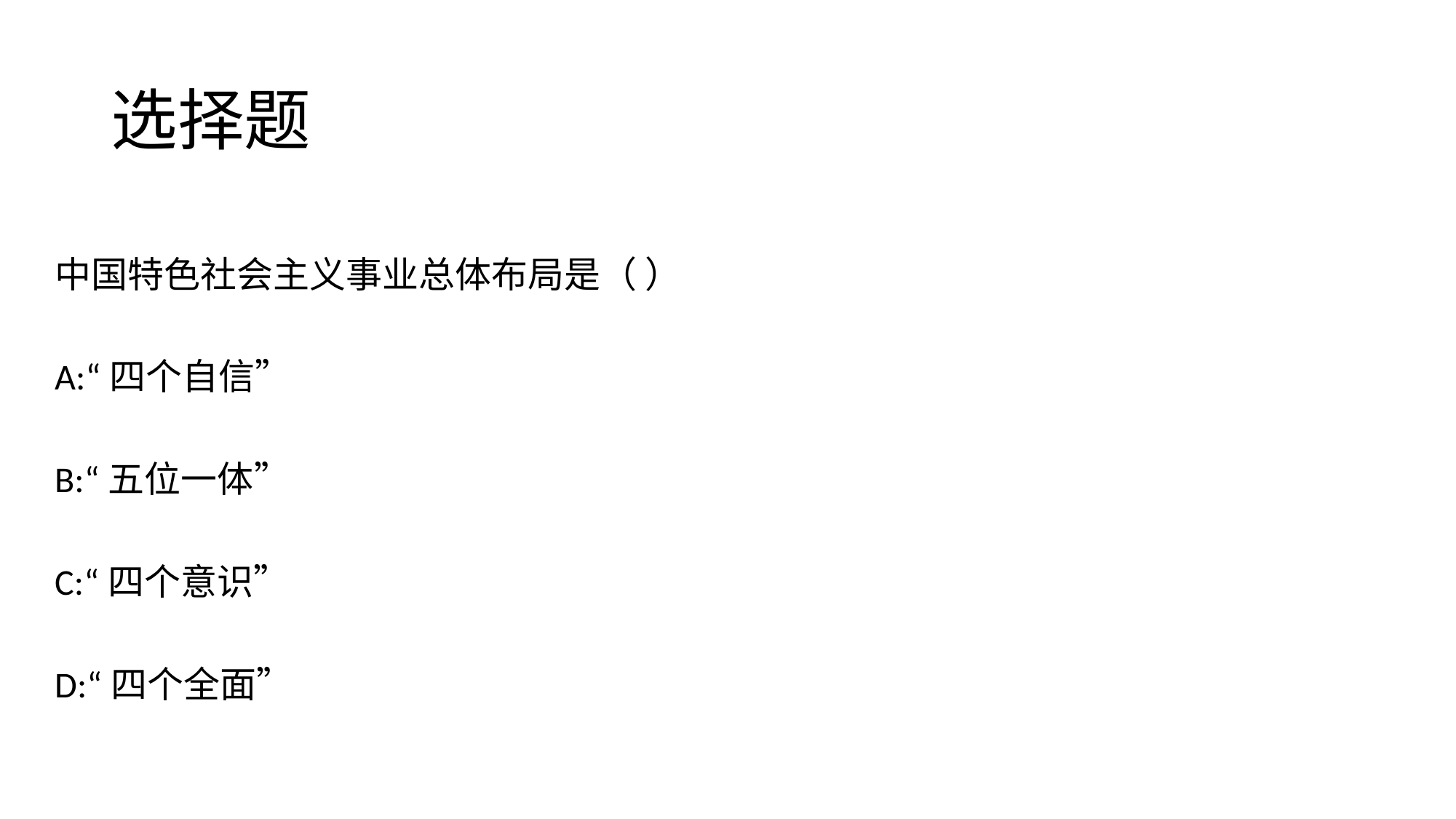

# 选择题
中国特色社会主义事业总体布局是（ ）
A:“四个自信”
B:“五位一体”
C:“四个意识”
D:“四个全面”